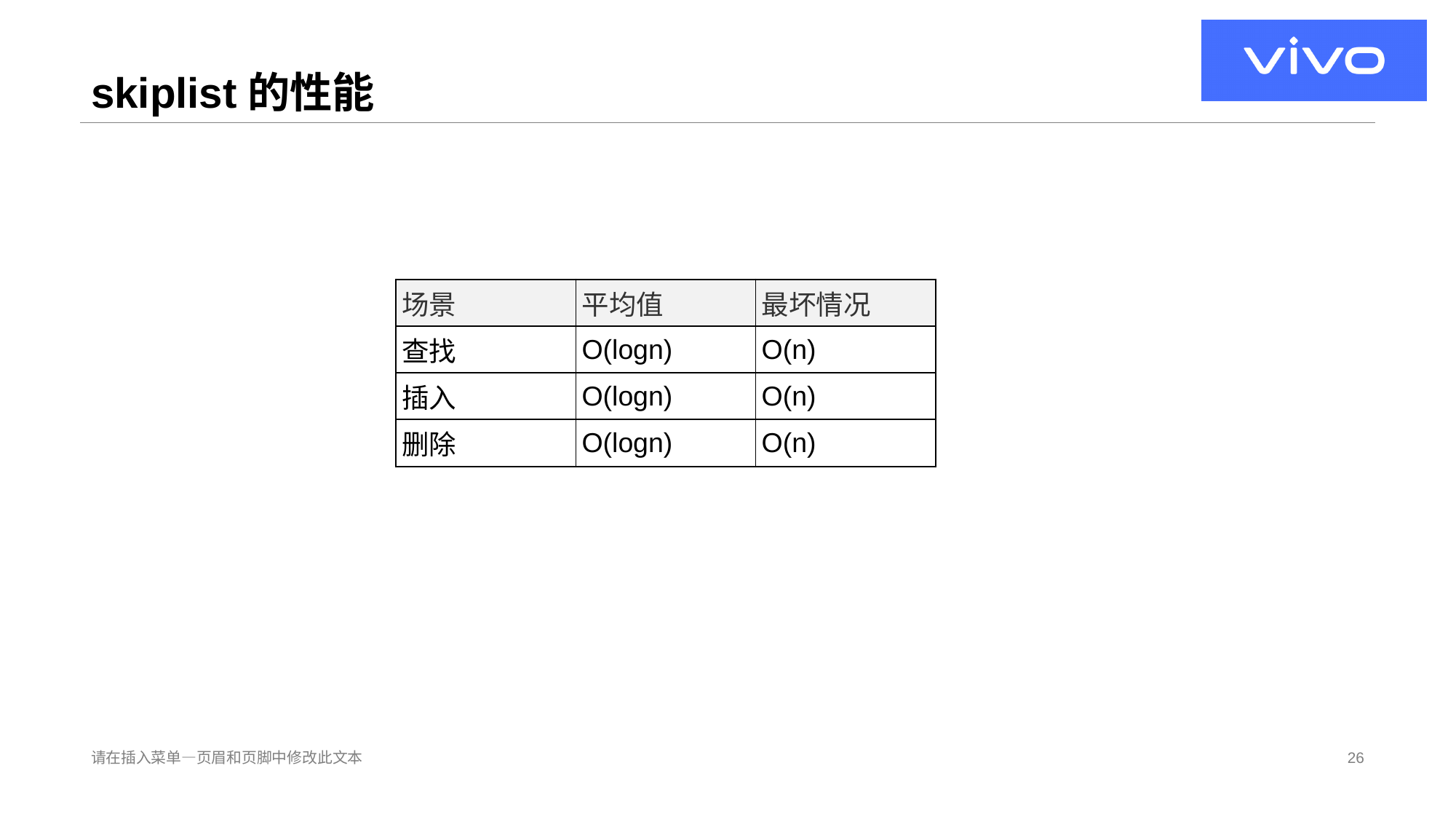

# skiplist的性能
| 场景 | 平均值 | 最坏情况 |
| --- | --- | --- |
| 查找 | O(logn) | O(n) |
| 插入 | O(logn) | O(n) |
| 删除 | O(logn) | O(n) |
请在插入菜单—页眉和页脚中修改此文本
26